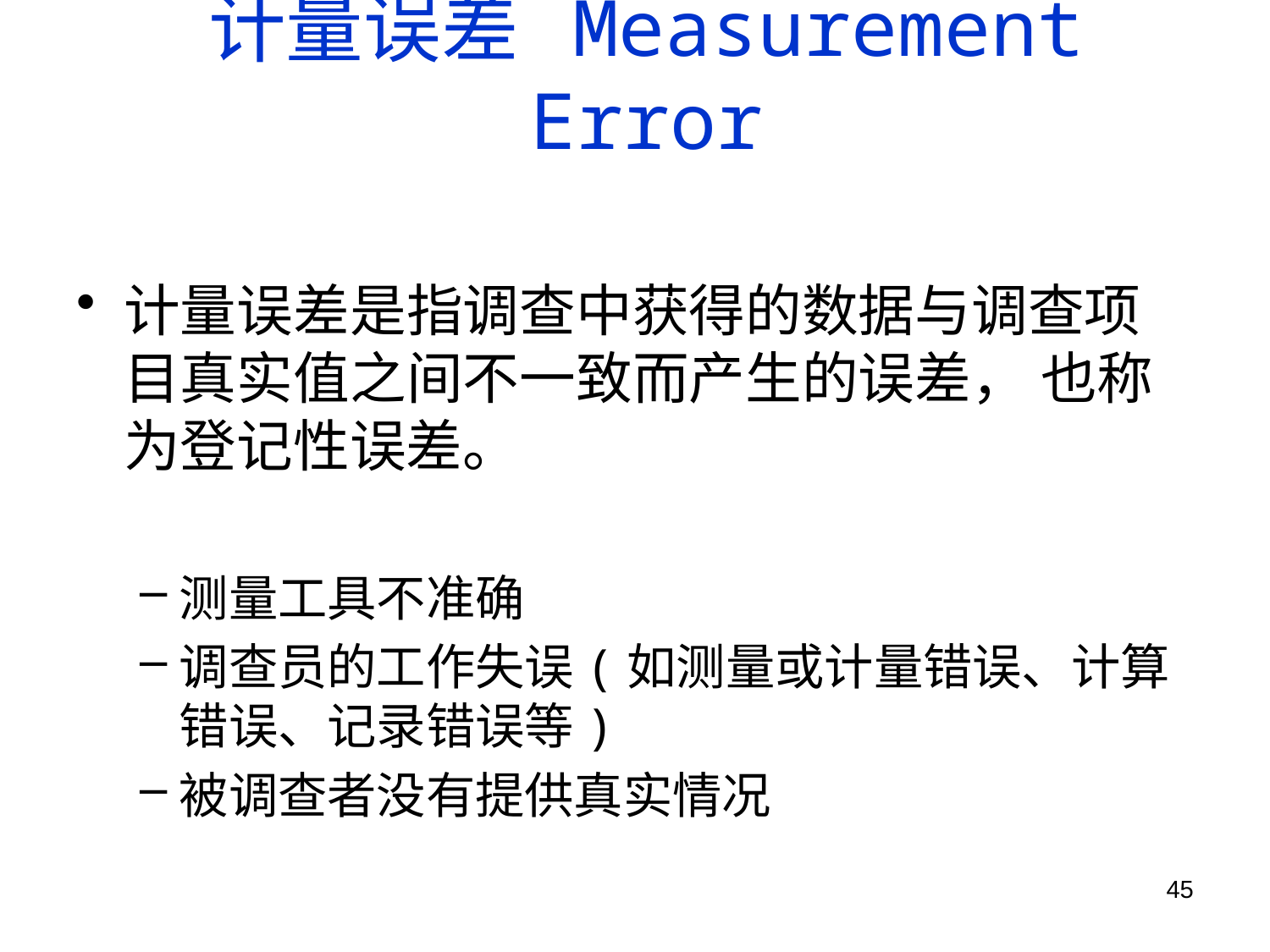

# 计量误差  Measurement Error
计量误差是指调查中获得的数据与调查项目真实值之间不一致而产生的误差， 也称为登记性误差。

测量工具不准确
调查员的工作失误(如测量或计量错误、计算错误、记录错误等)
被调查者没有提供真实情况
45